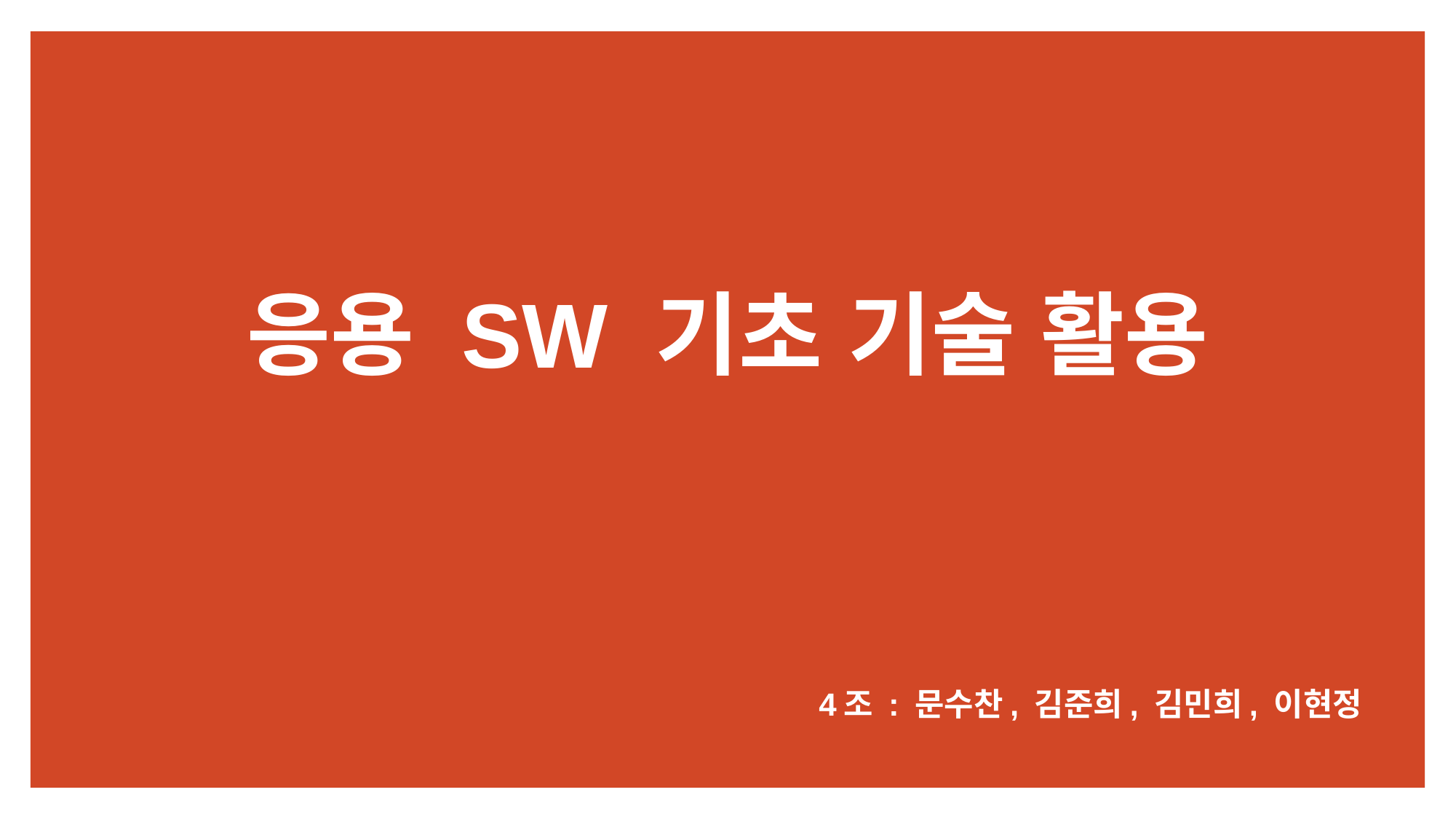

#
응용 SW 기초 기술 활용
4조 : 문수찬, 김준희, 김민희, 이현정